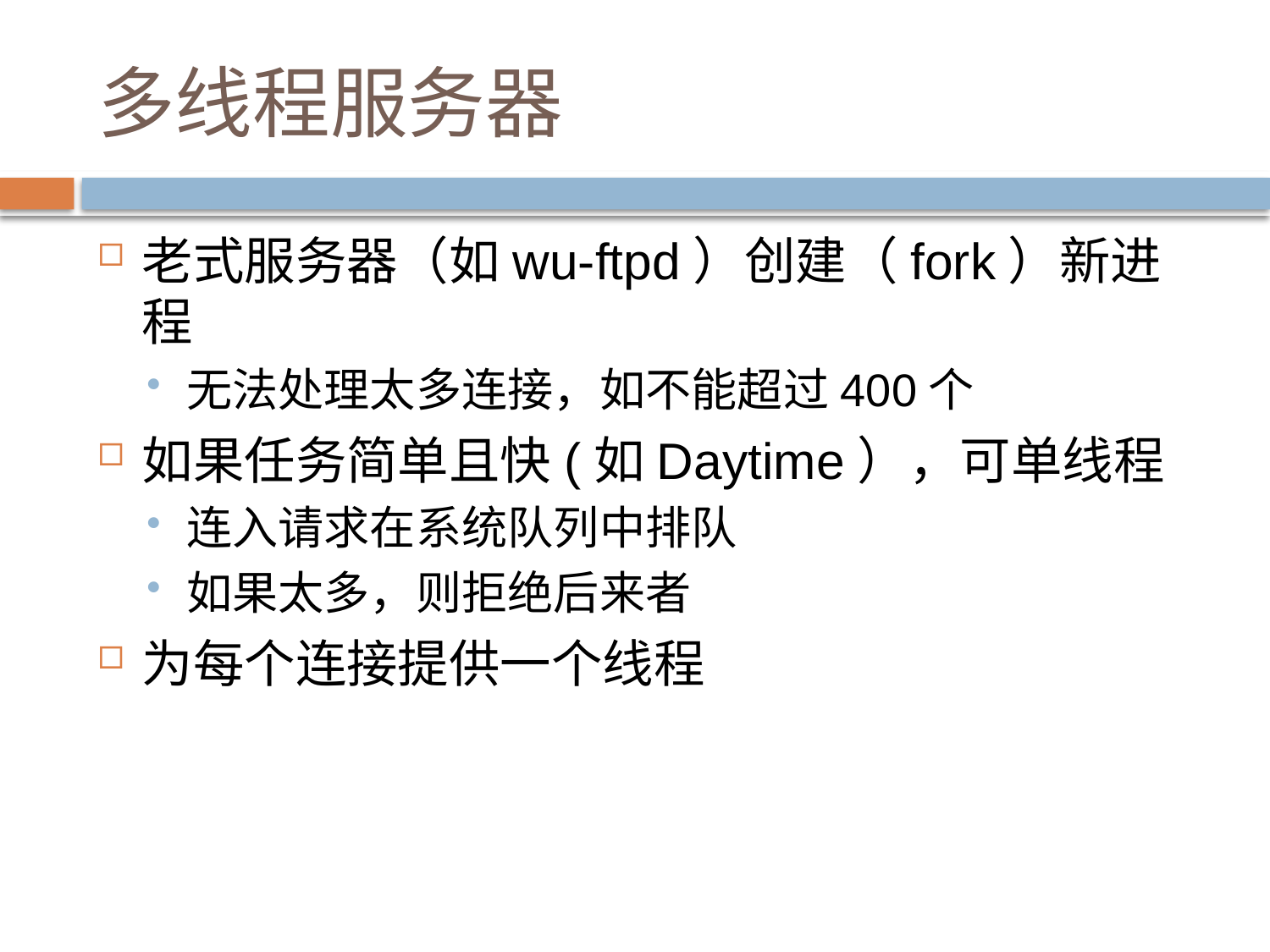

# 多线程服务器
老式服务器（如wu-ftpd）创建（fork）新进程
无法处理太多连接，如不能超过400个
如果任务简单且快(如Daytime），可单线程
连入请求在系统队列中排队
如果太多，则拒绝后来者
为每个连接提供一个线程